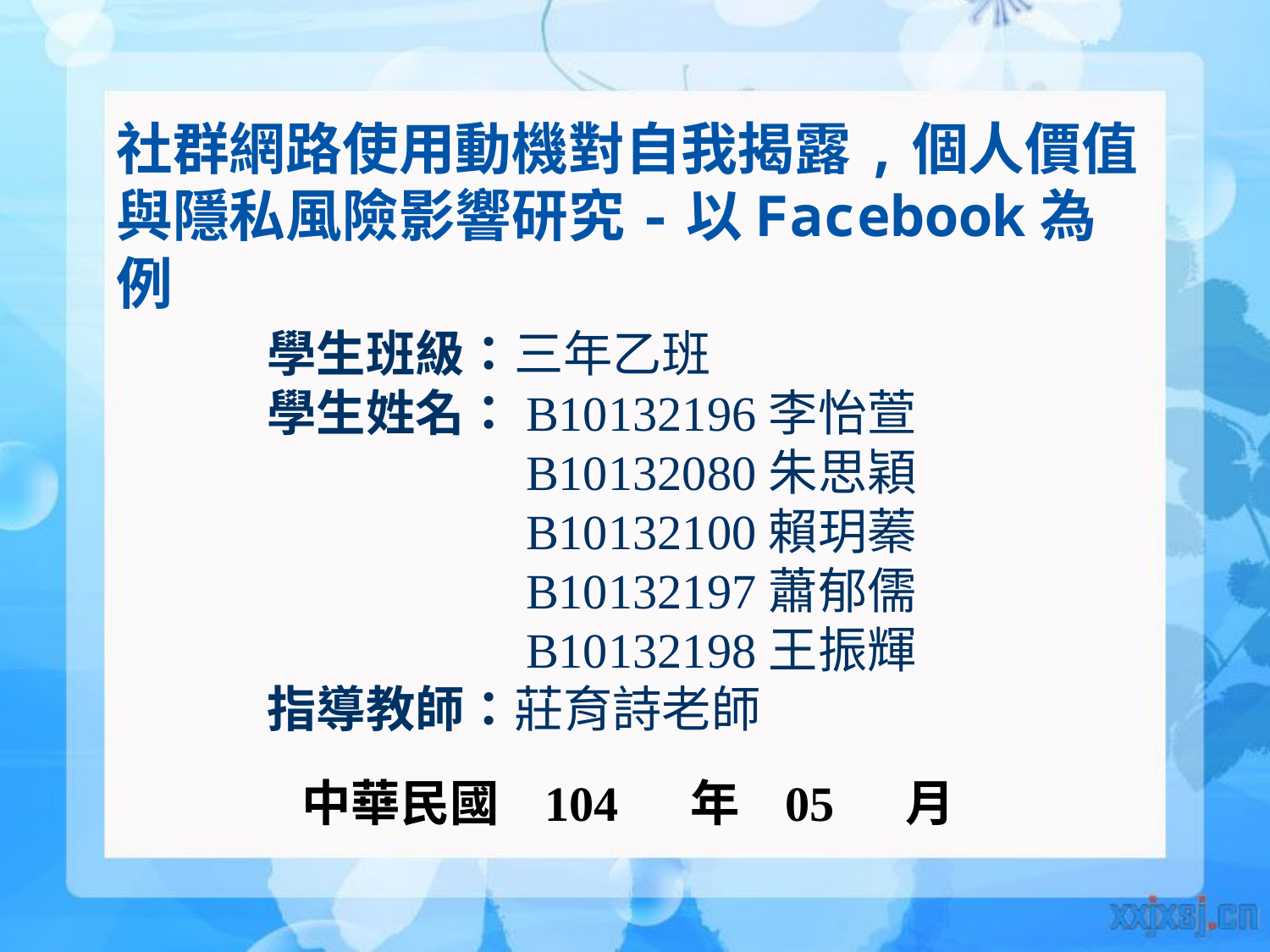

社群網路使用動機對自我揭露,個人價值與隱私風險影響研究-以Facebook為例
學生班級：三年乙班
學生姓名：B10132196李怡萱
　　　　　B10132080朱思穎
　　　　　B10132100賴玥蓁
　　　　　B10132197蕭郁儒
　　　　　B10132198王振輝
指導教師：莊育詩老師
中華民國   104  年   05  月